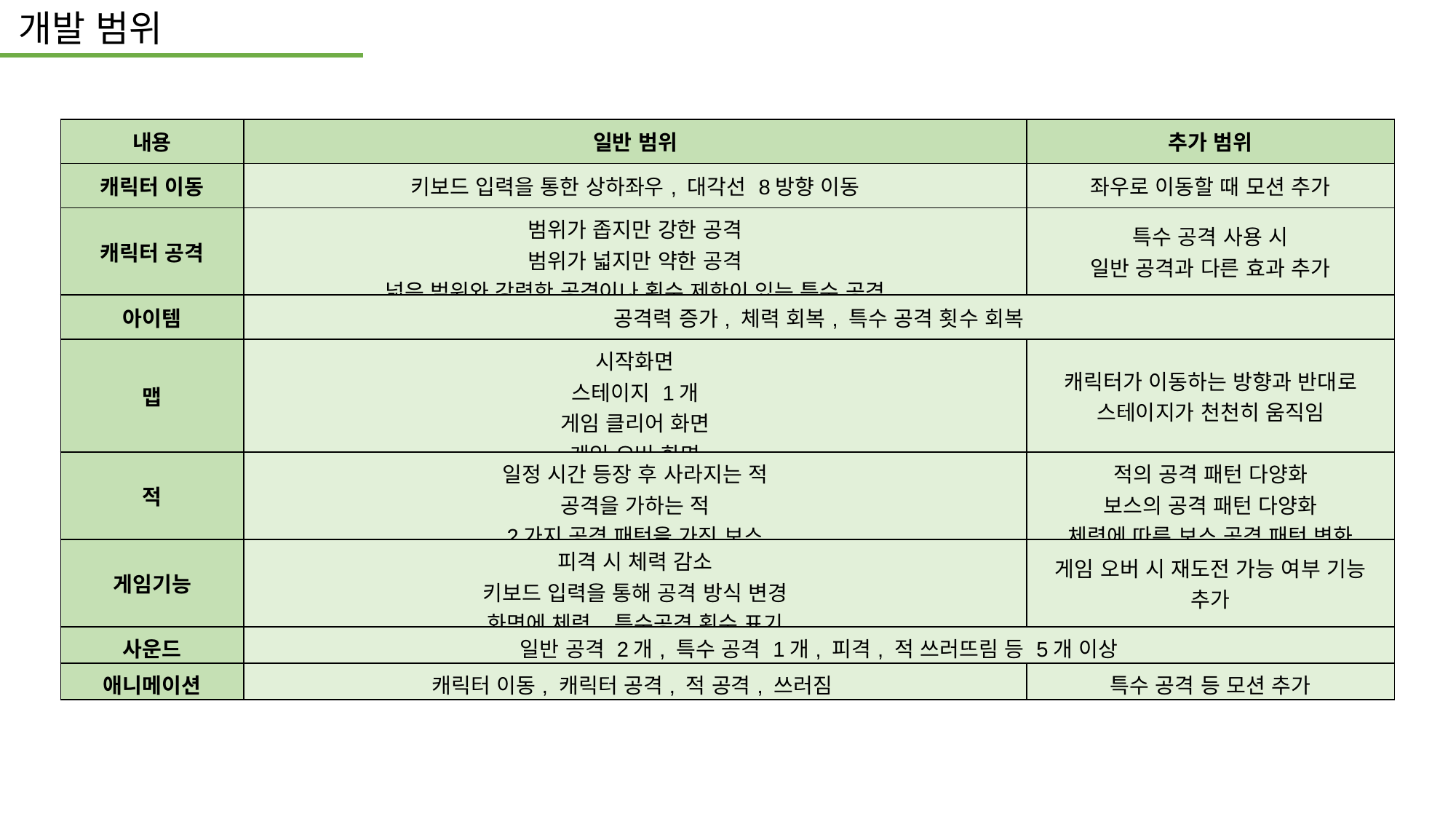

개발 범위
| 내용 | 일반 범위 | 추가 범위 |
| --- | --- | --- |
| 캐릭터 이동 | 키보드 입력을 통한 상하좌우, 대각선 8방향 이동 | 좌우로 이동할 때 모션 추가 |
| 캐릭터 공격 | 범위가 좁지만 강한 공격 범위가 넓지만 약한 공격 넓은 범위와 강력한 공격이나 횟수 제한이 있는 특수 공격 | 특수 공격 사용 시 일반 공격과 다른 효과 추가 |
| 아이템 | 공격력 증가, 체력 회복, 특수 공격 횟수 회복 |  |
| 맵 | 시작화면 스테이지 1개 게임 클리어 화면 게임 오버 화면 | 캐릭터가 이동하는 방향과 반대로 스테이지가 천천히 움직임 |
| 적 | 일정 시간 등장 후 사라지는 적 공격을 가하는 적 2가지 공격 패턴을 가진 보스 | 적의 공격 패턴 다양화 보스의 공격 패턴 다양화 체력에 따른 보스 공격 패턴 변화 |
| 게임기능 | 피격 시 체력 감소 키보드 입력을 통해 공격 방식 변경 화면에 체력, 특수공격 횟수 표기 | 게임 오버 시 재도전 가능 여부 기능 추가 |
| 사운드 | 일반 공격 2개, 특수 공격 1개, 피격, 적 쓰러뜨림 등 5개 이상 |  |
| 애니메이션 | 캐릭터 이동, 캐릭터 공격, 적 공격, 쓰러짐 | 특수 공격 등 모션 추가 |